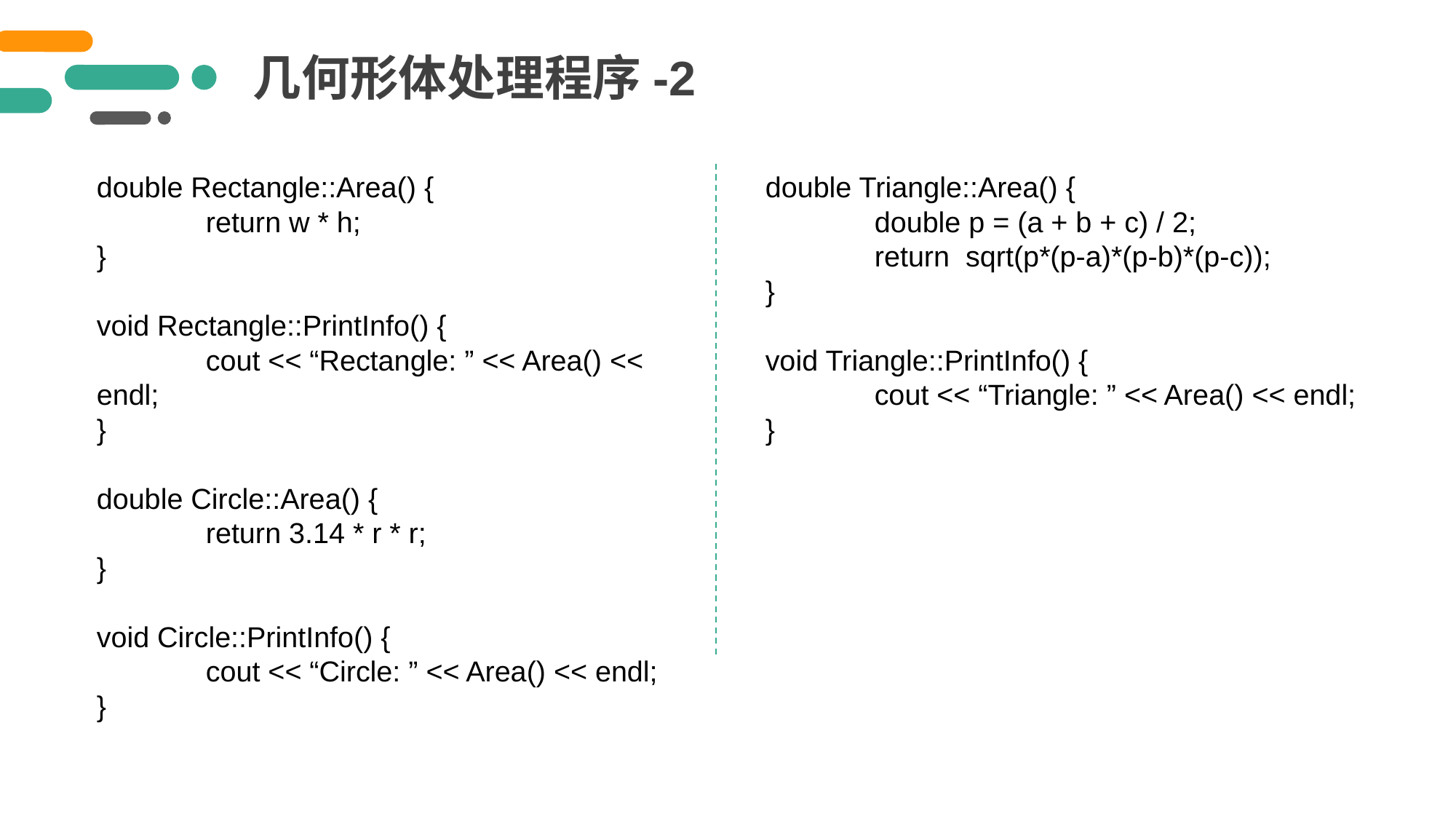

几何形体处理程序-2
double Rectangle::Area() {
	return w * h;
}

void Rectangle::PrintInfo() {
	cout << “Rectangle: ” << Area() << endl;
}

double Circle::Area() {
	return 3.14 * r * r;
}

void Circle::PrintInfo() {
	cout << “Circle: ” << Area() << endl;
}

double Triangle::Area() {
	double p = (a + b + c) / 2;
	return  sqrt(p*(p-a)*(p-b)*(p-c));
}

void Triangle::PrintInfo() {
	cout << “Triangle: ” << Area() << endl;
}